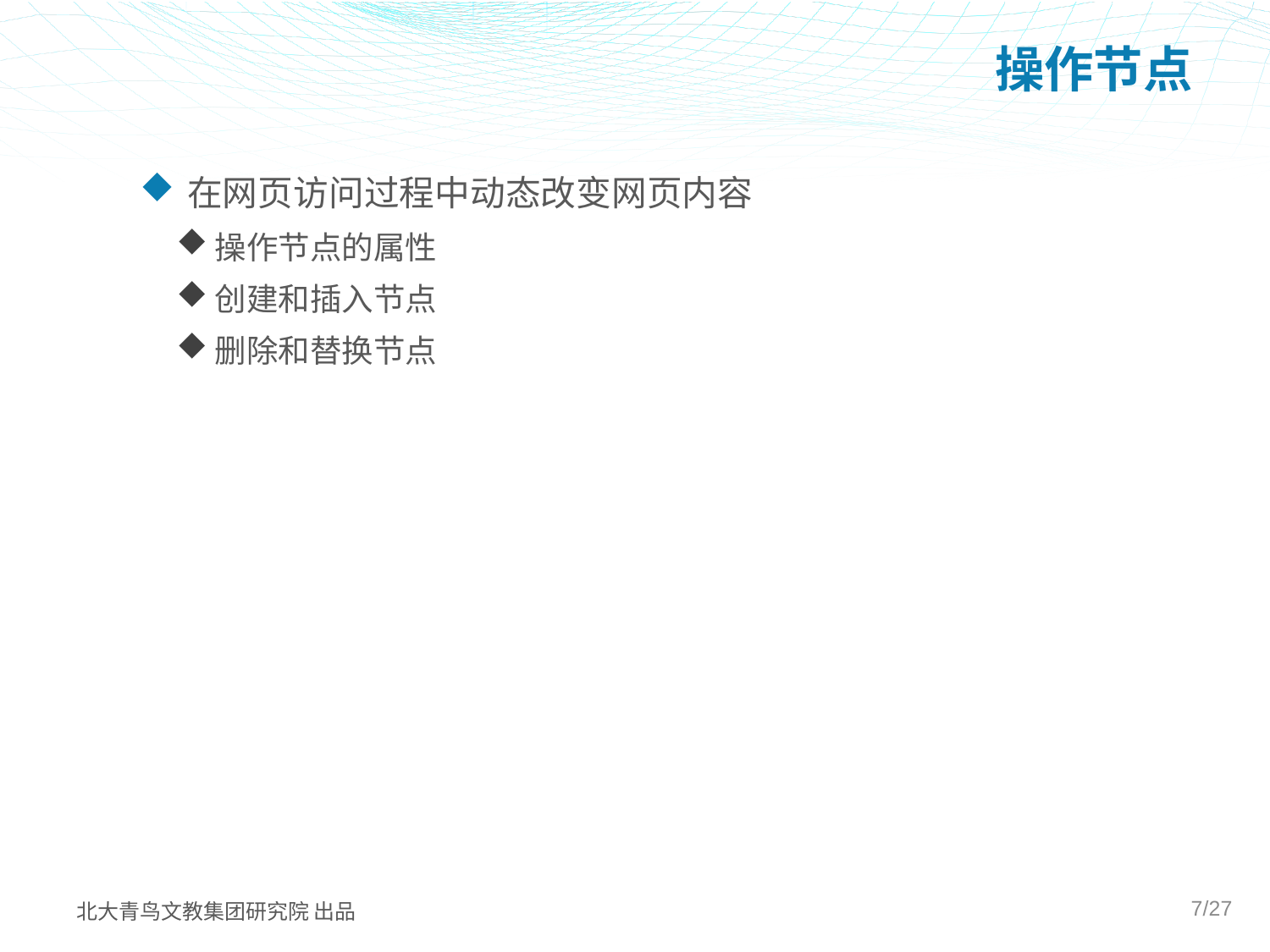

# 操作节点
在网页访问过程中动态改变网页内容
操作节点的属性
创建和插入节点
删除和替换节点
7/27